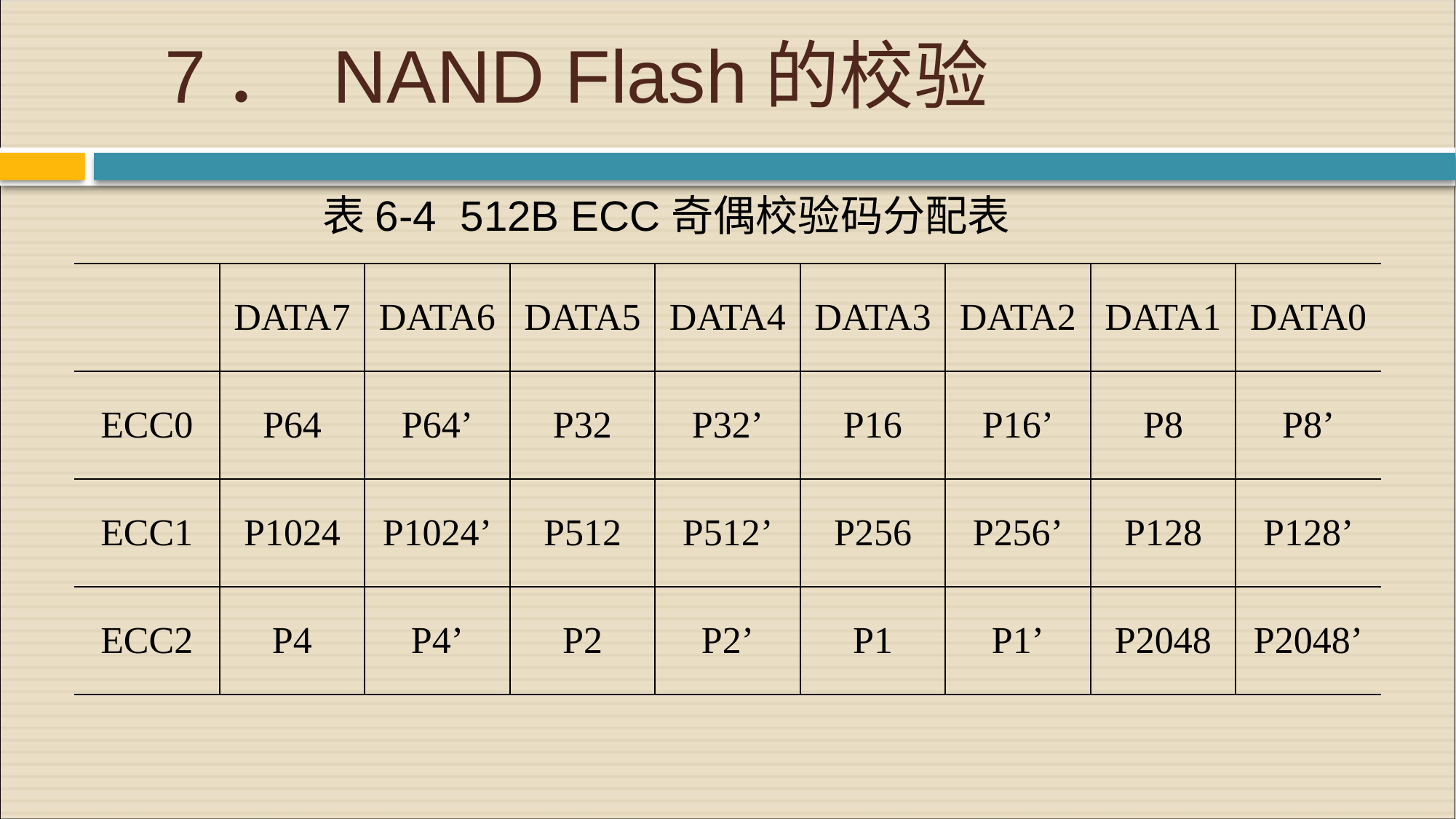

# 7． NAND Flash的校验
表6-4  512B ECC奇偶校验码分配表
|  | DATA7 | DATA6 | DATA5 | DATA4 | DATA3 | DATA2 | DATA1 | DATA0 |
| --- | --- | --- | --- | --- | --- | --- | --- | --- |
| ECC0 | P64 | P64’ | P32 | P32’ | P16 | P16’ | P8 | P8’ |
| ECC1 | P1024 | P1024’ | P512 | P512’ | P256 | P256’ | P128 | P128’ |
| ECC2 | P4 | P4’ | P2 | P2’ | P1 | P1’ | P2048 | P2048’ |